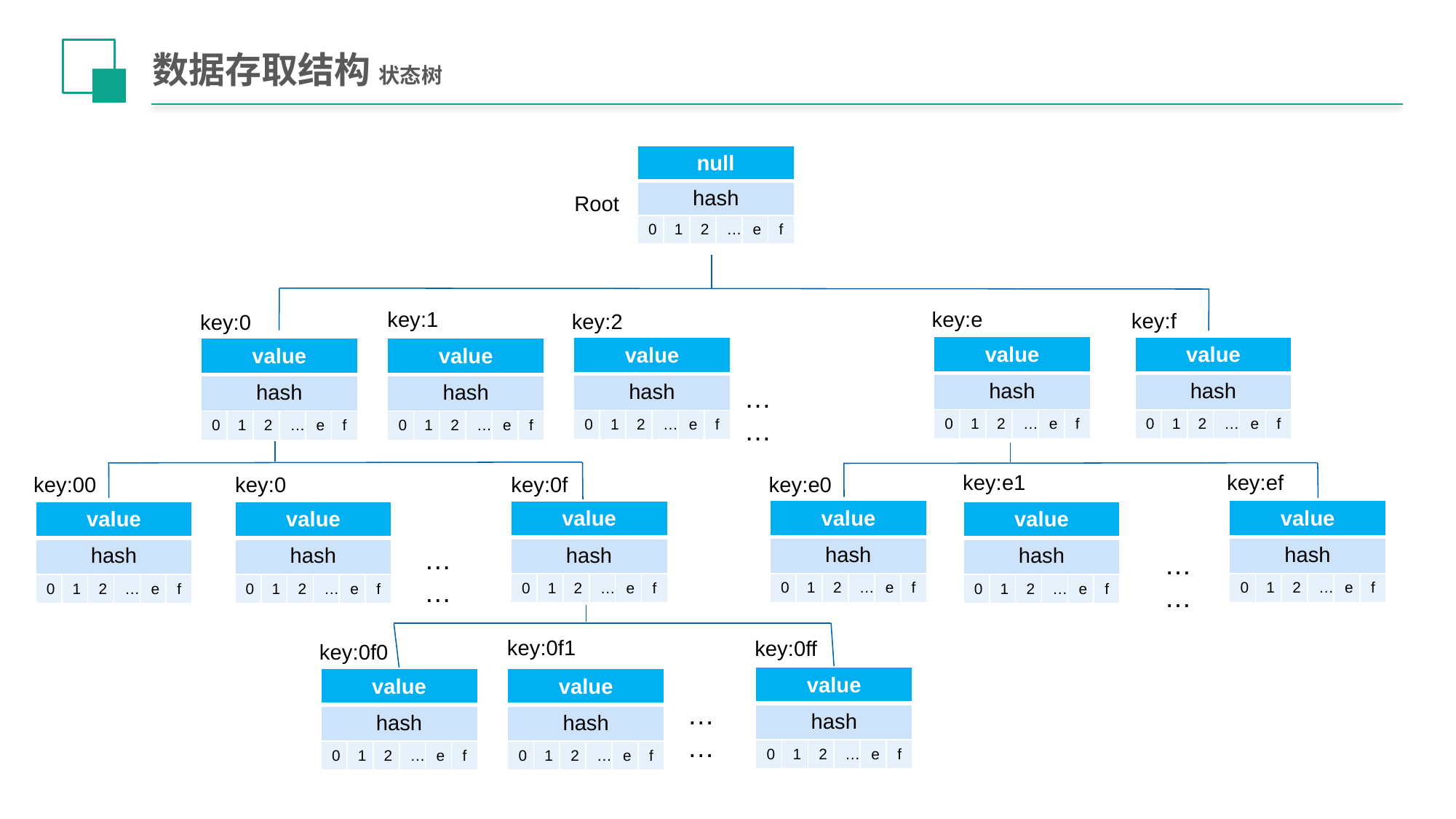

# 数据存取结构 状态树
| null |  |  |  |  |  |
| --- | --- | --- | --- | --- | --- |
| hash |  |  |  |  |  |
| 0 | 1 | 2 | … | e | f |
Root
key:e
key:1
key:f
key:2
key:0
| value |  |  |  |  |  |
| --- | --- | --- | --- | --- | --- |
| hash |  |  |  |  |  |
| 0 | 1 | 2 | … | e | f |
| value |  |  |  |  |  |
| --- | --- | --- | --- | --- | --- |
| hash |  |  |  |  |  |
| 0 | 1 | 2 | … | e | f |
| value |  |  |  |  |  |
| --- | --- | --- | --- | --- | --- |
| hash |  |  |  |  |  |
| 0 | 1 | 2 | … | e | f |
| value |  |  |  |  |  |
| --- | --- | --- | --- | --- | --- |
| hash |  |  |  |  |  |
| 0 | 1 | 2 | … | e | f |
| value |  |  |  |  |  |
| --- | --- | --- | --- | --- | --- |
| hash |  |  |  |  |  |
| 0 | 1 | 2 | … | e | f |
……
key:e1
key:ef
key:01
key:0f
key:e0
key:00
| value |  |  |  |  |  |
| --- | --- | --- | --- | --- | --- |
| hash |  |  |  |  |  |
| 0 | 1 | 2 | … | e | f |
| value |  |  |  |  |  |
| --- | --- | --- | --- | --- | --- |
| hash |  |  |  |  |  |
| 0 | 1 | 2 | … | e | f |
| value |  |  |  |  |  |
| --- | --- | --- | --- | --- | --- |
| hash |  |  |  |  |  |
| 0 | 1 | 2 | … | e | f |
| value |  |  |  |  |  |
| --- | --- | --- | --- | --- | --- |
| hash |  |  |  |  |  |
| 0 | 1 | 2 | … | e | f |
| value |  |  |  |  |  |
| --- | --- | --- | --- | --- | --- |
| hash |  |  |  |  |  |
| 0 | 1 | 2 | … | e | f |
| value |  |  |  |  |  |
| --- | --- | --- | --- | --- | --- |
| hash |  |  |  |  |  |
| 0 | 1 | 2 | … | e | f |
……
……
key:0f1
key:0ff
key:0f0
| value |  |  |  |  |  |
| --- | --- | --- | --- | --- | --- |
| hash |  |  |  |  |  |
| 0 | 1 | 2 | … | e | f |
| value |  |  |  |  |  |
| --- | --- | --- | --- | --- | --- |
| hash |  |  |  |  |  |
| 0 | 1 | 2 | … | e | f |
| value |  |  |  |  |  |
| --- | --- | --- | --- | --- | --- |
| hash |  |  |  |  |  |
| 0 | 1 | 2 | … | e | f |
……